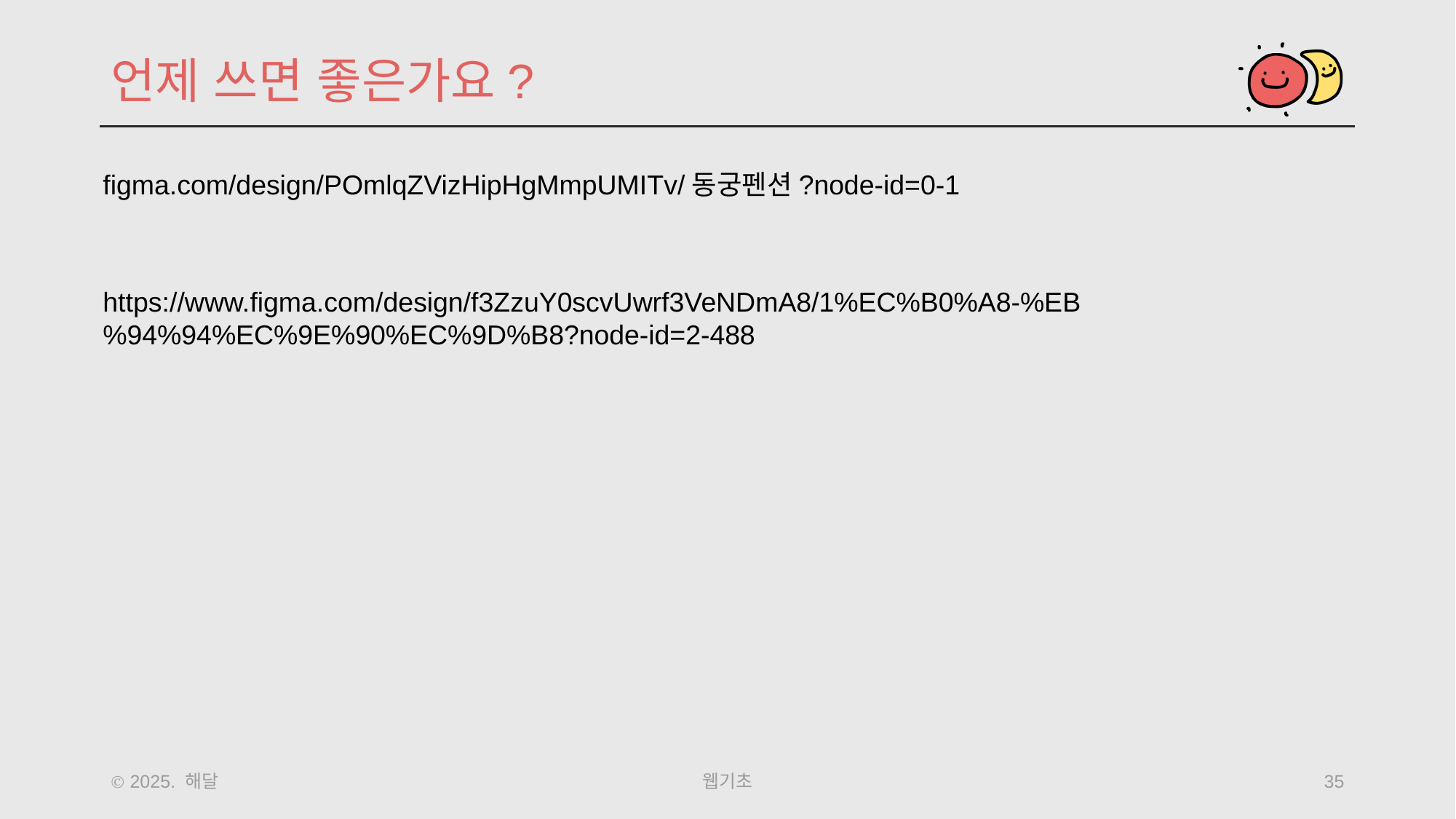

언제 쓰면 좋은가요?
figma.com/design/POmlqZVizHipHgMmpUMITv/동궁펜션?node-id=0-1
https://www.figma.com/design/f3ZzuY0scvUwrf3VeNDmA8/1%EC%B0%A8-%EB%94%94%EC%9E%90%EC%9D%B8?node-id=2-488
Ⓒ 2025. 해달
웹기초
35